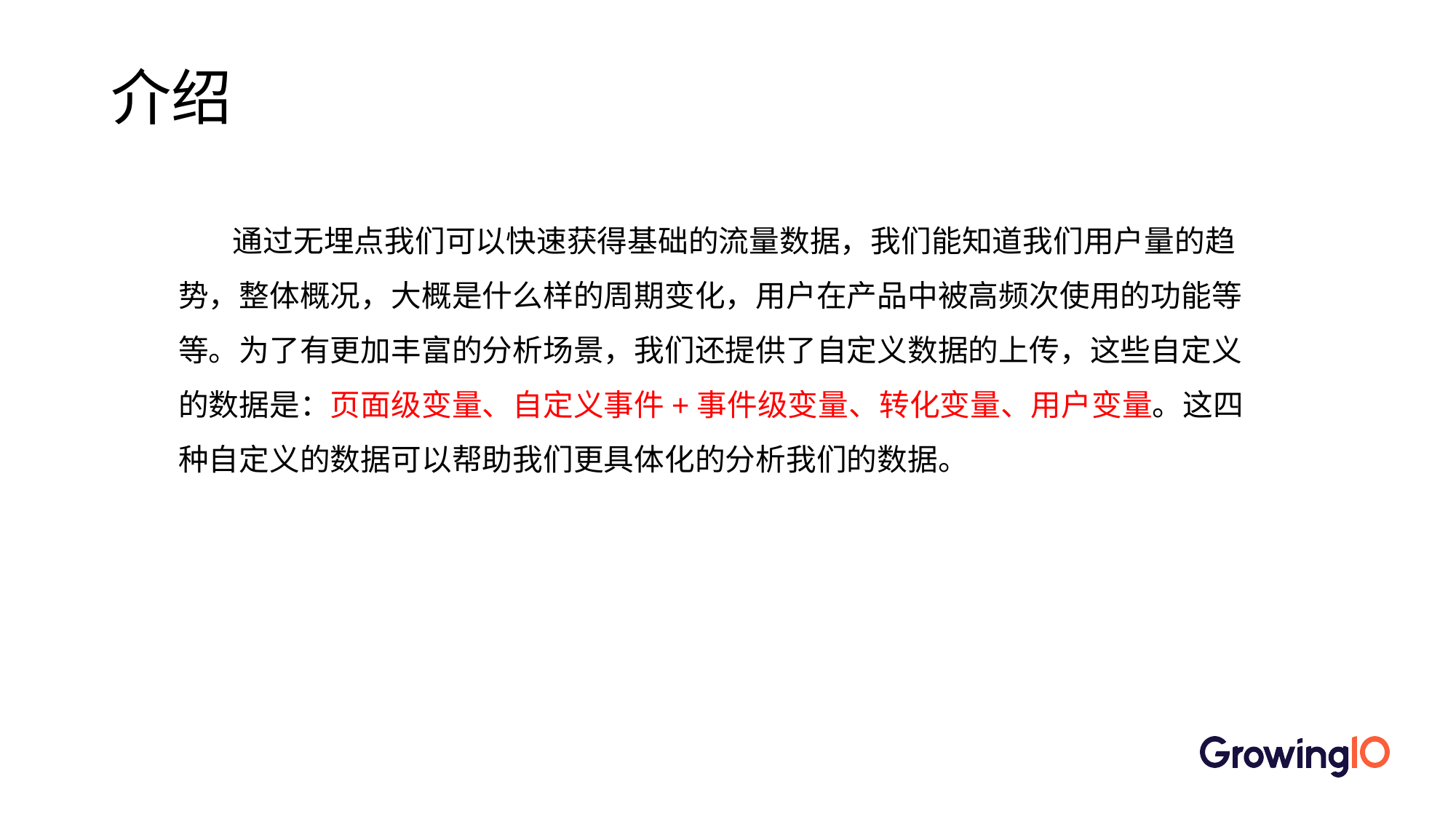

# 介绍
       通过无埋点我们可以快速获得基础的流量数据，我们能知道我们用户量的趋势，整体概况，大概是什么样的周期变化，用户在产品中被高频次使用的功能等等。为了有更加丰富的分析场景，我们还提供了自定义数据的上传，这些自定义的数据是：页面级变量、自定义事件+事件级变量、转化变量、用户变量。这四种自定义的数据可以帮助我们更具体化的分析我们的数据。